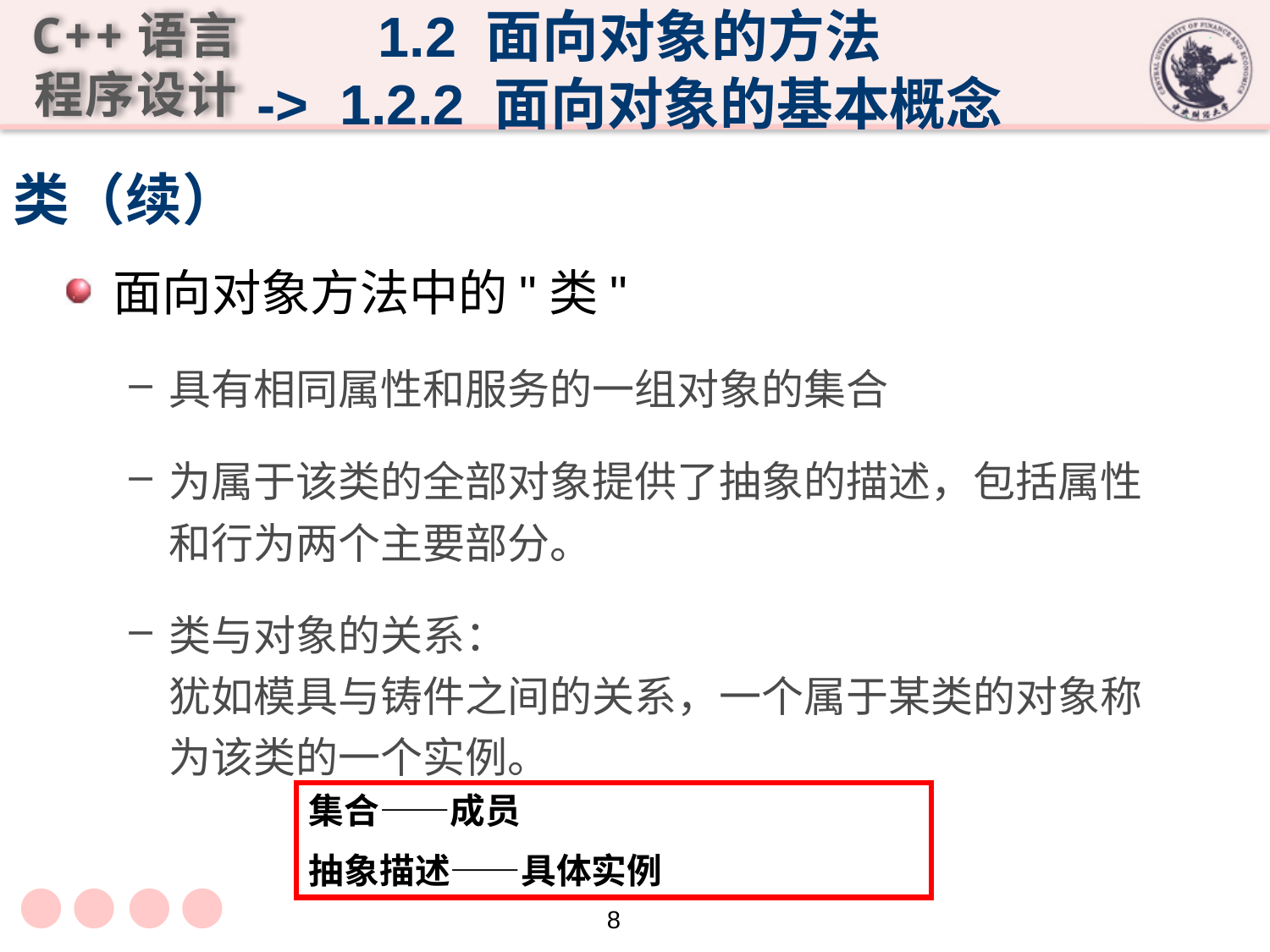

1.2 面向对象的方法
->  1.2.2 面向对象的基本概念
# 类（续）
面向对象方法中的"类"
具有相同属性和服务的一组对象的集合
为属于该类的全部对象提供了抽象的描述，包括属性和行为两个主要部分。
类与对象的关系：
犹如模具与铸件之间的关系，一个属于某类的对象称为该类的一个实例。

集合——成员
抽象描述——具体实例
8